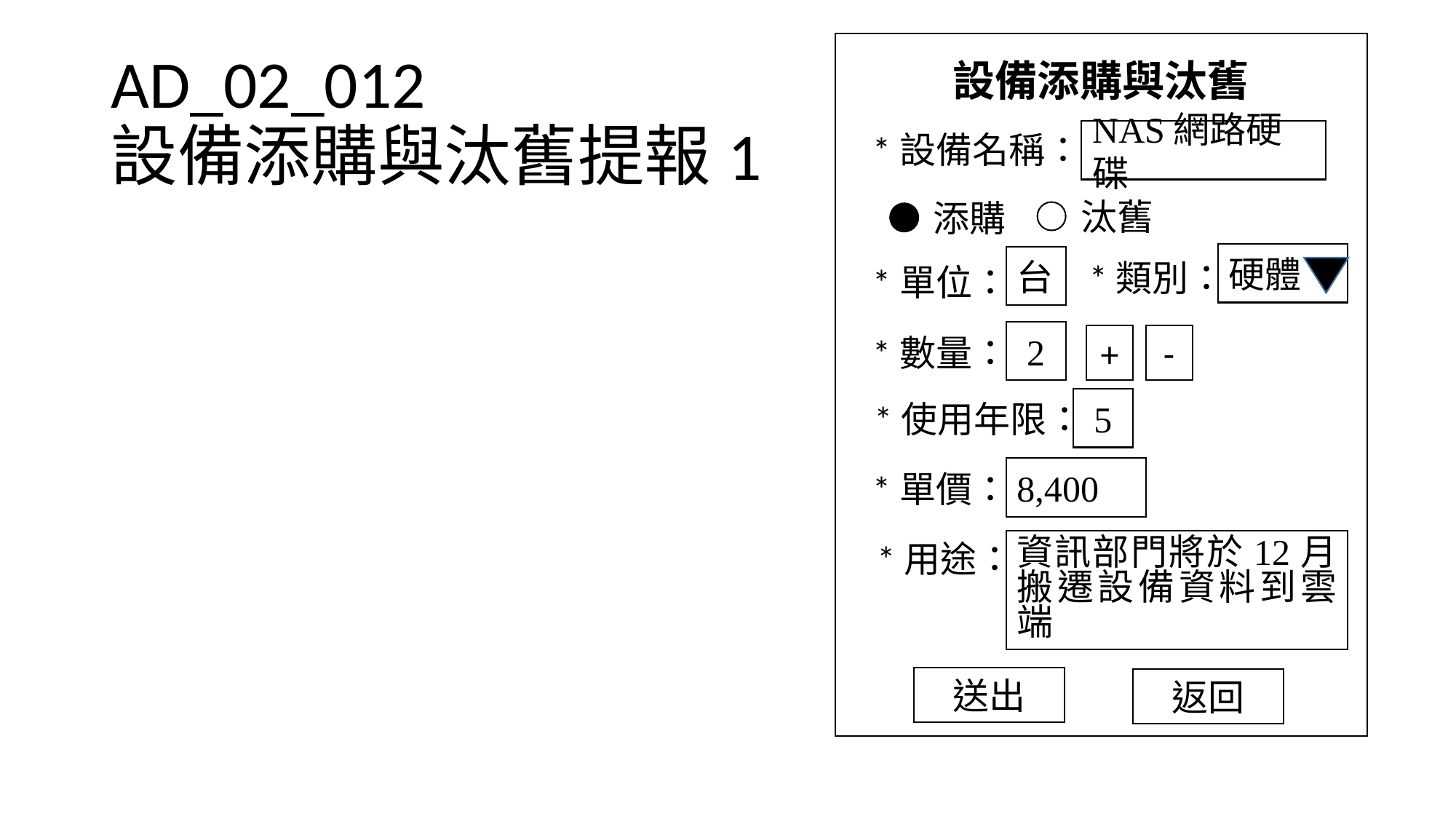

# AD_02_012 設備添購與汰舊提報1
設備添購與汰舊
NAS網路硬碟
*設備名稱：
汰舊
添購

硬體
台
*類別：
*單位：

2
*數量：
-
+
5
*使用年限：
8,400
*單價：
*用途：
資訊部門將於12月搬遷設備資料到雲端
送出
返回